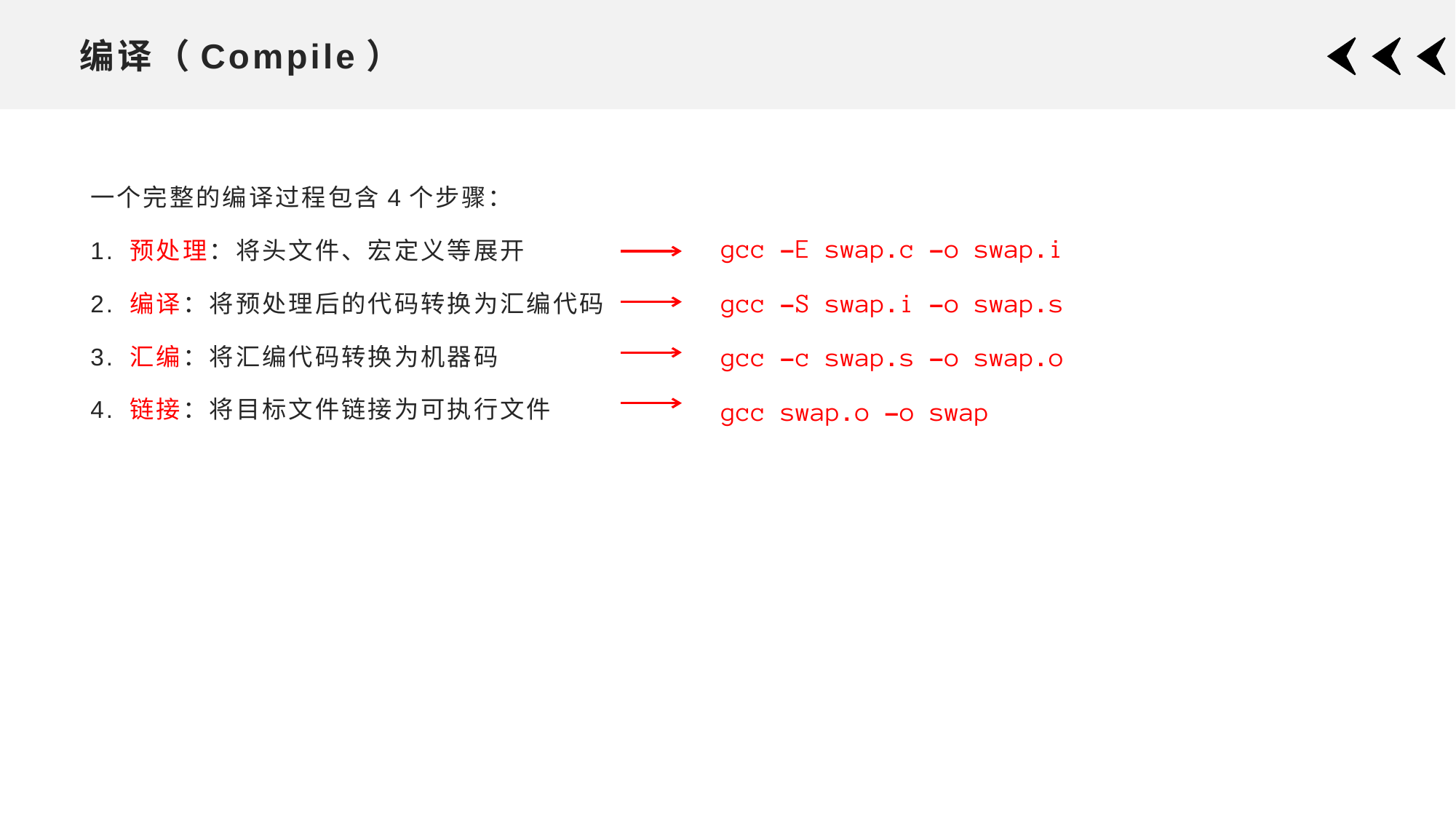

# 编译（Compile）
一个完整的编译过程包含4个步骤：
1. 预处理：将头文件、宏定义等展开
2. 编译：将预处理后的代码转换为汇编代码
3. 汇编：将汇编代码转换为机器码
4. 链接：将目标文件链接为可执行文件
gcc -E swap.c -o swap.i
gcc -S swap.i -o swap.s
gcc -c swap.s -o swap.o
gcc swap.o -o swap